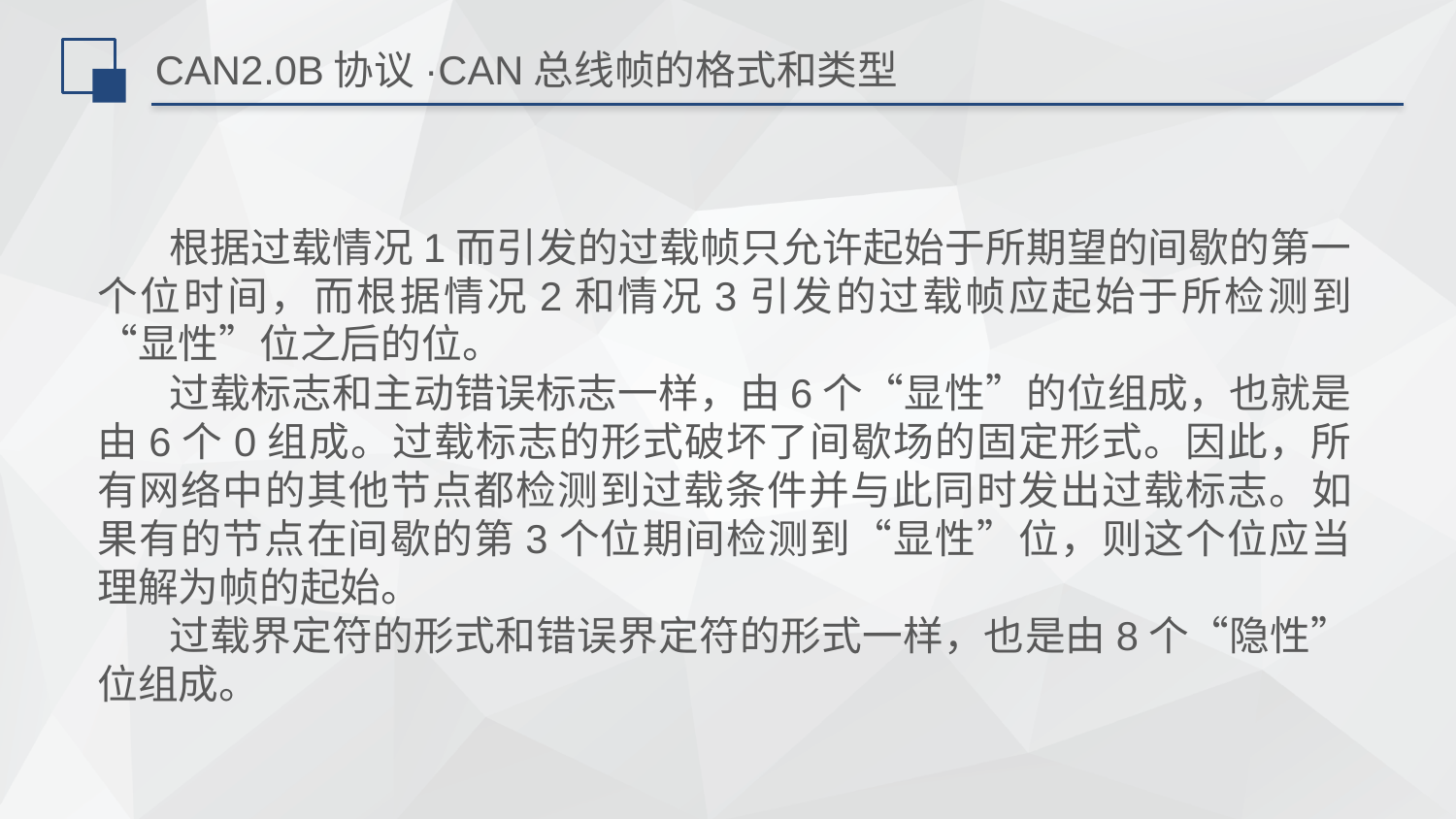

# CAN2.0B协议·CAN总线帧的格式和类型
根据过载情况1而引发的过载帧只允许起始于所期望的间歇的第一个位时间，而根据情况2和情况3引发的过载帧应起始于所检测到“显性”位之后的位。
过载标志和主动错误标志一样，由6个“显性”的位组成，也就是由6个0组成。过载标志的形式破坏了间歇场的固定形式。因此，所有网络中的其他节点都检测到过载条件并与此同时发出过载标志。如果有的节点在间歇的第3个位期间检测到“显性”位，则这个位应当理解为帧的起始。
过载界定符的形式和错误界定符的形式一样，也是由8个“隐性”位组成。